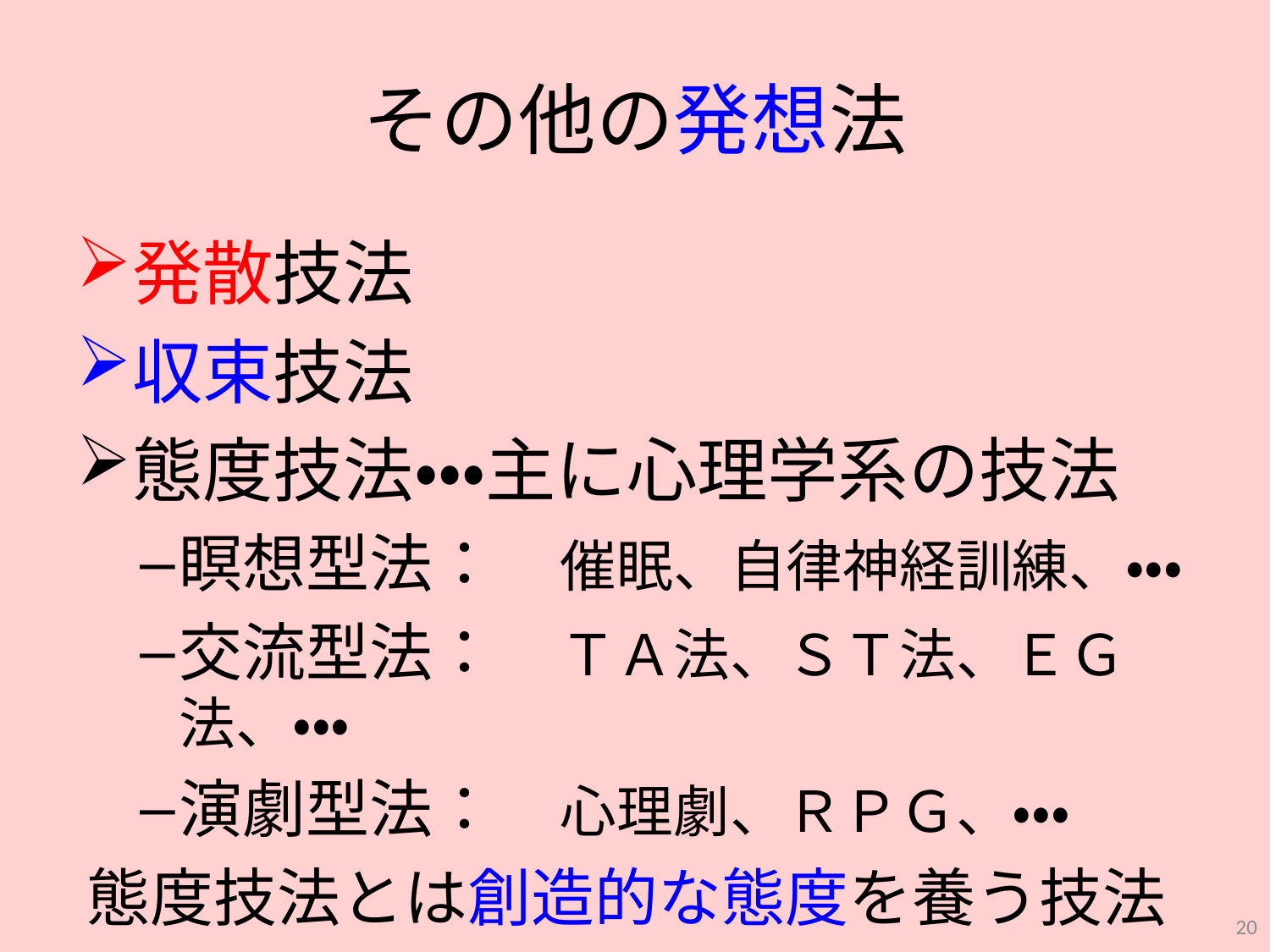

# その他の発想法
発散技法
収束技法
態度技法・・・主に心理学系の技法
瞑想型法：　催眠、自律神経訓練、・・・
交流型法：　ＴＡ法、ＳＴ法、ＥＧ法、・・・
演劇型法：　心理劇、ＲＰＧ、・・・
態度技法とは創造的な態度を養う技法

20